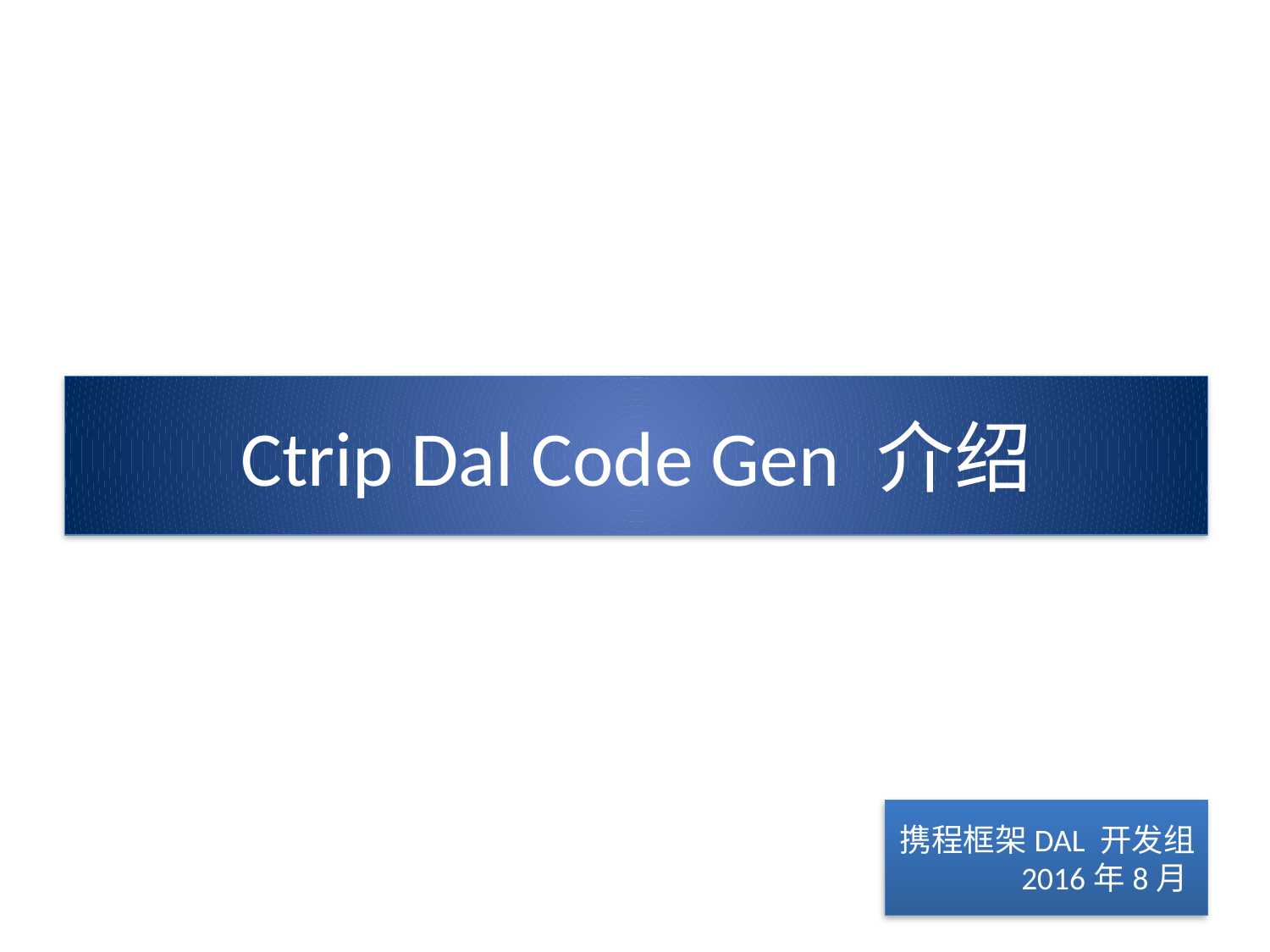

# Ctrip Dal Code Gen 介绍
携程框架DAL 开发组
2016年8月